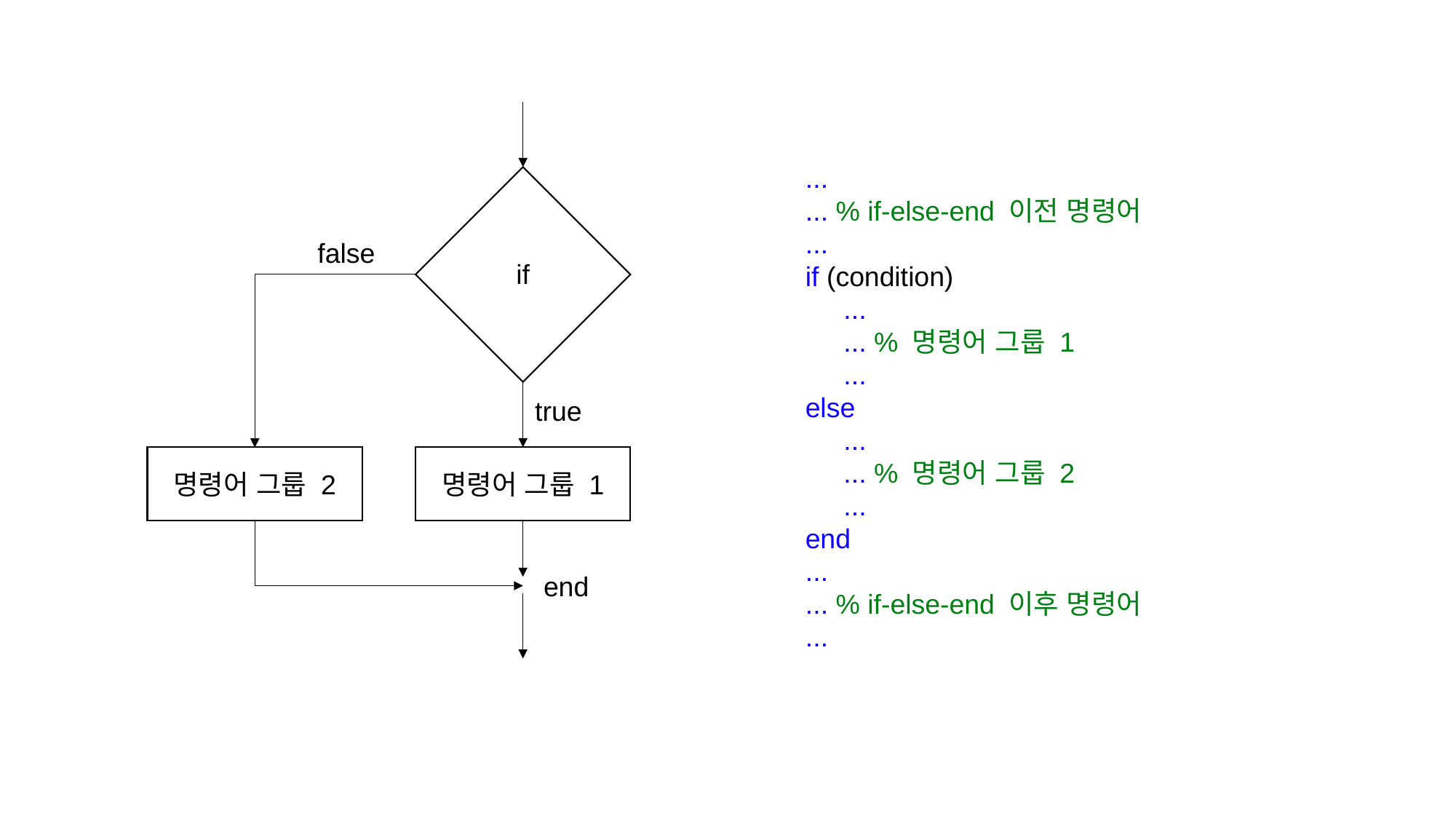

...
... % if-else-end 이전 명령어
...
if (condition)
     ...
     ... % 명령어 그룹 1
     ...
else
     ...
     ... % 명령어 그룹 2
     ...
end
...
... % if-else-end 이후 명령어
...

false
if
true

명령어 그룹 2
명령어 그룹 1
end